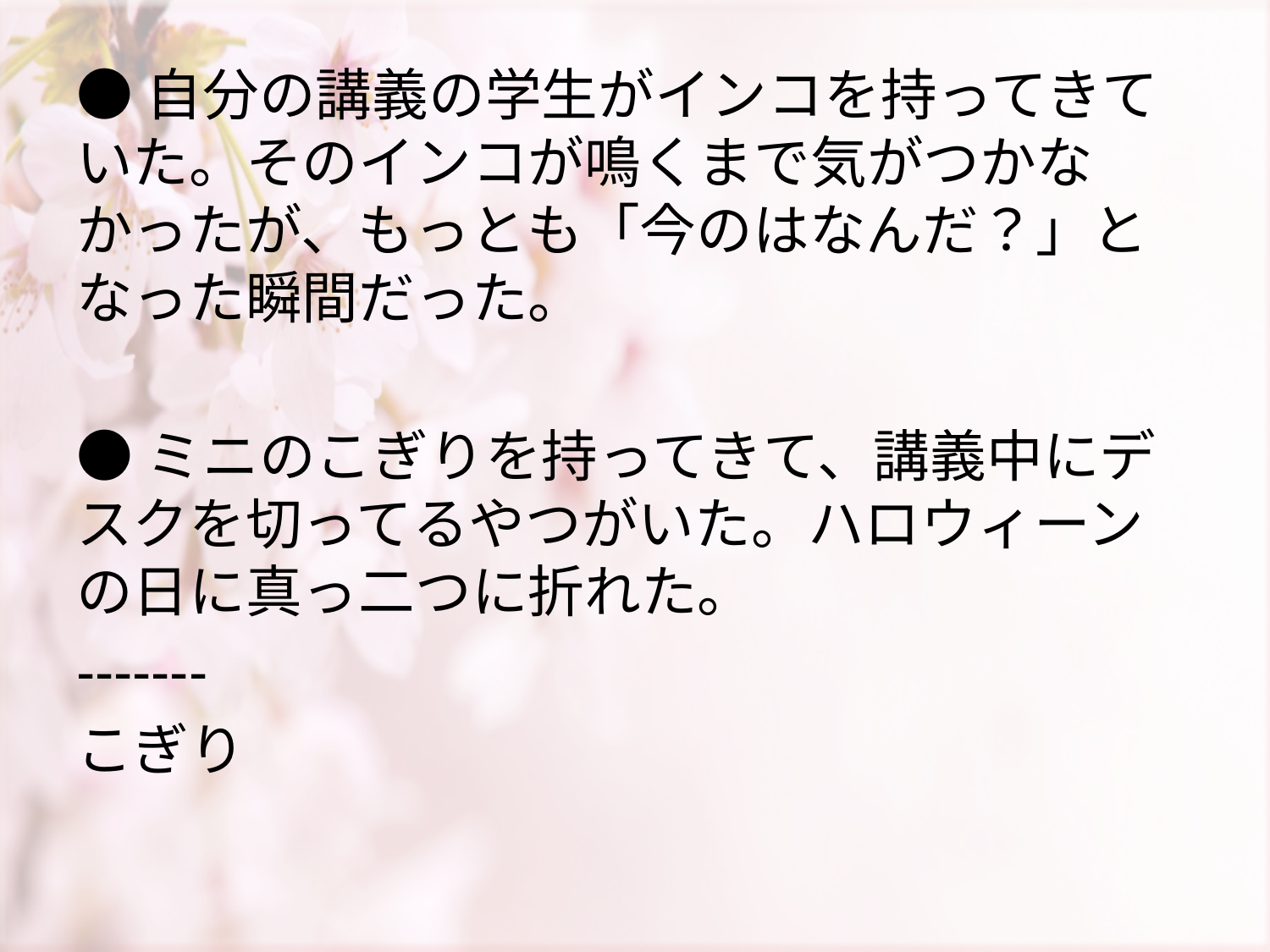

●自分の講義の学生がインコを持ってきていた。そのインコが鳴くまで気がつかなかったが、もっとも「今のはなんだ？」となった瞬間だった。

●ミニのこぎりを持ってきて、講義中にデスクを切ってるやつがいた。ハロウィーンの日に真っ二つに折れた。
-------
こぎり